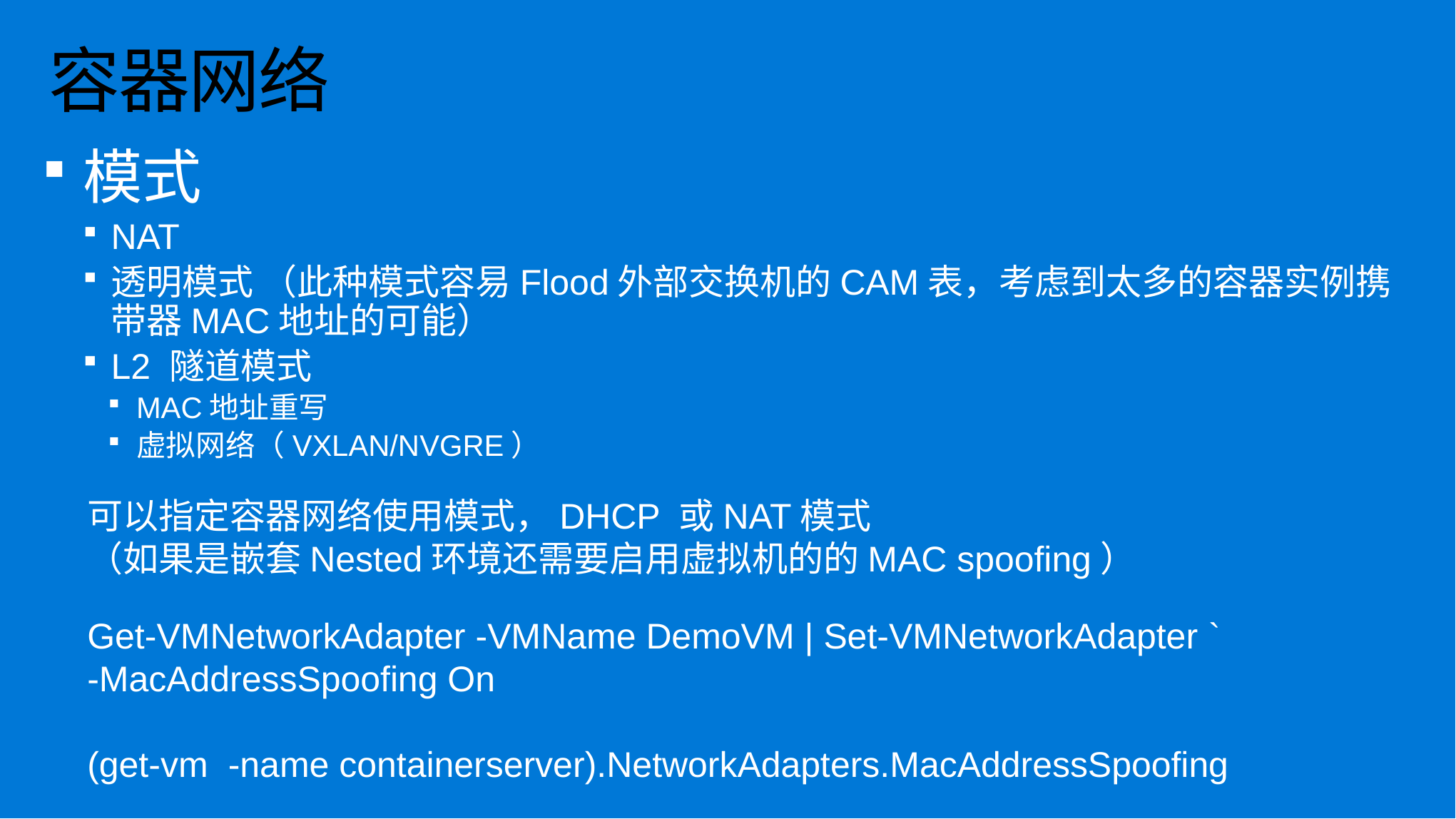

# 容器网络
模式
NAT
透明模式 （此种模式容易Flood外部交换机的CAM表，考虑到太多的容器实例携带器MAC地址的可能）
L2 隧道模式
MAC地址重写
虚拟网络（VXLAN/NVGRE）

可以指定容器网络使用模式，DHCP 或NAT模式
（如果是嵌套Nested环境还需要启用虚拟机的的MAC spoofing）

Get-VMNetworkAdapter -VMName DemoVM | Set-VMNetworkAdapter `
-MacAddressSpoofing On

(get-vm  -name containerserver).NetworkAdapters.MacAddressSpoofing